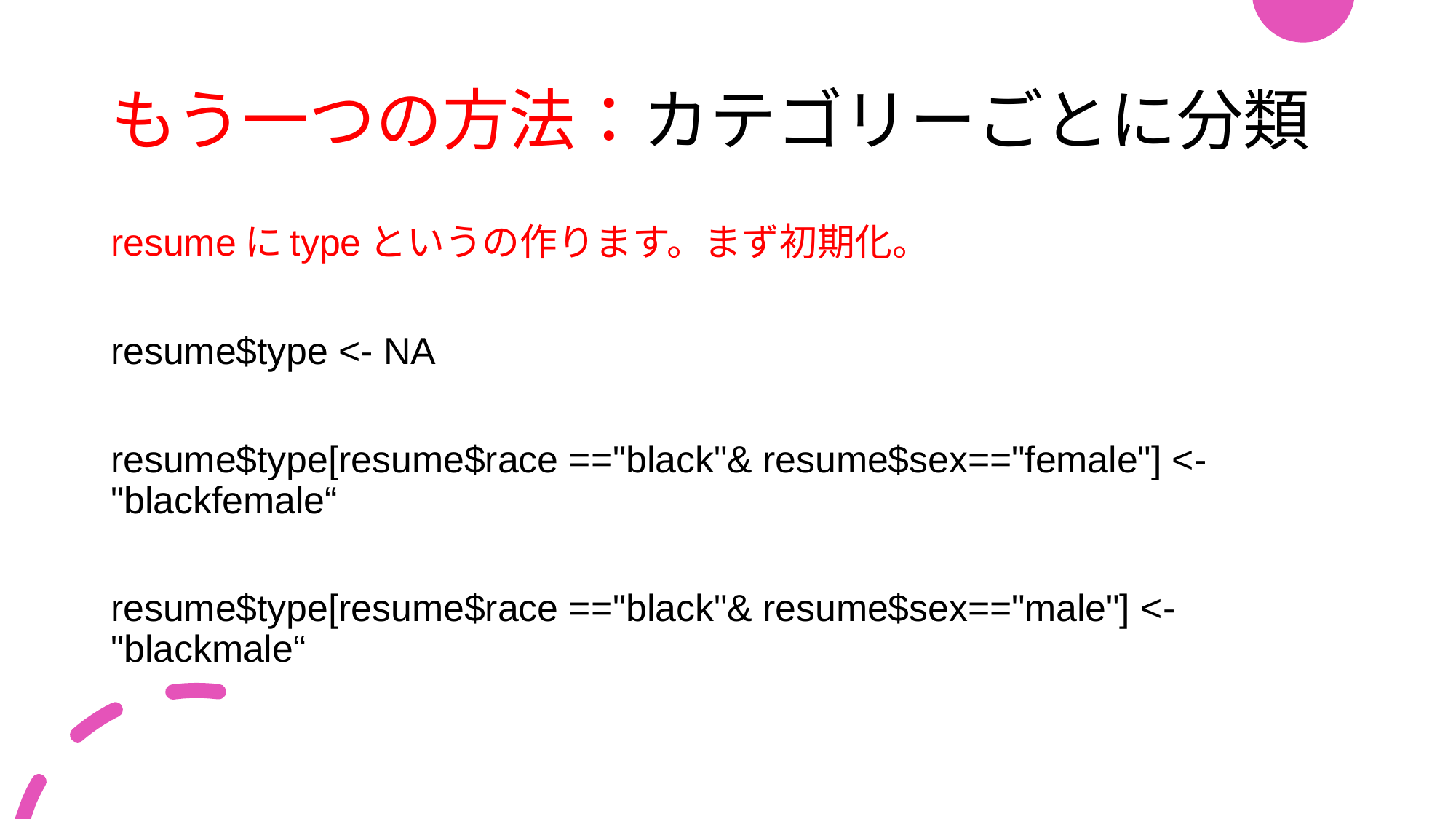

# もう一つの方法：カテゴリーごとに分類
resumeにtypeというの作ります。まず初期化。

resume$type <- NA

resume$type[resume$race =="black"& resume$sex=="female"] <- "blackfemale“

resume$type[resume$race =="black"& resume$sex=="male"] <- "blackmale“